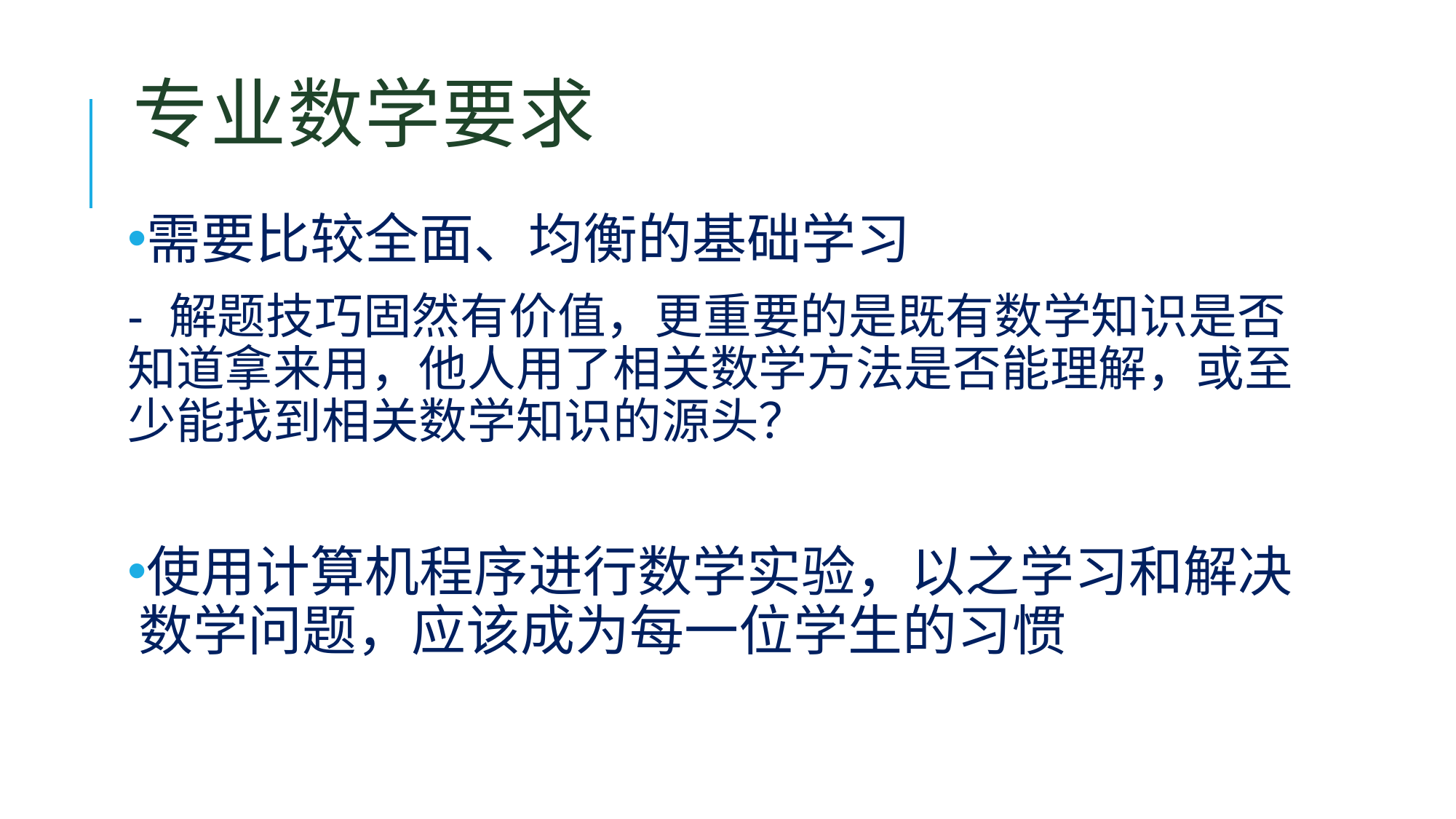

# 专业数学要求
需要比较全面、均衡的基础学习
- 解题技巧固然有价值，更重要的是既有数学知识是否知道拿来用，他人用了相关数学方法是否能理解，或至少能找到相关数学知识的源头？

使用计算机程序进行数学实验，以之学习和解决数学问题，应该成为每一位学生的习惯